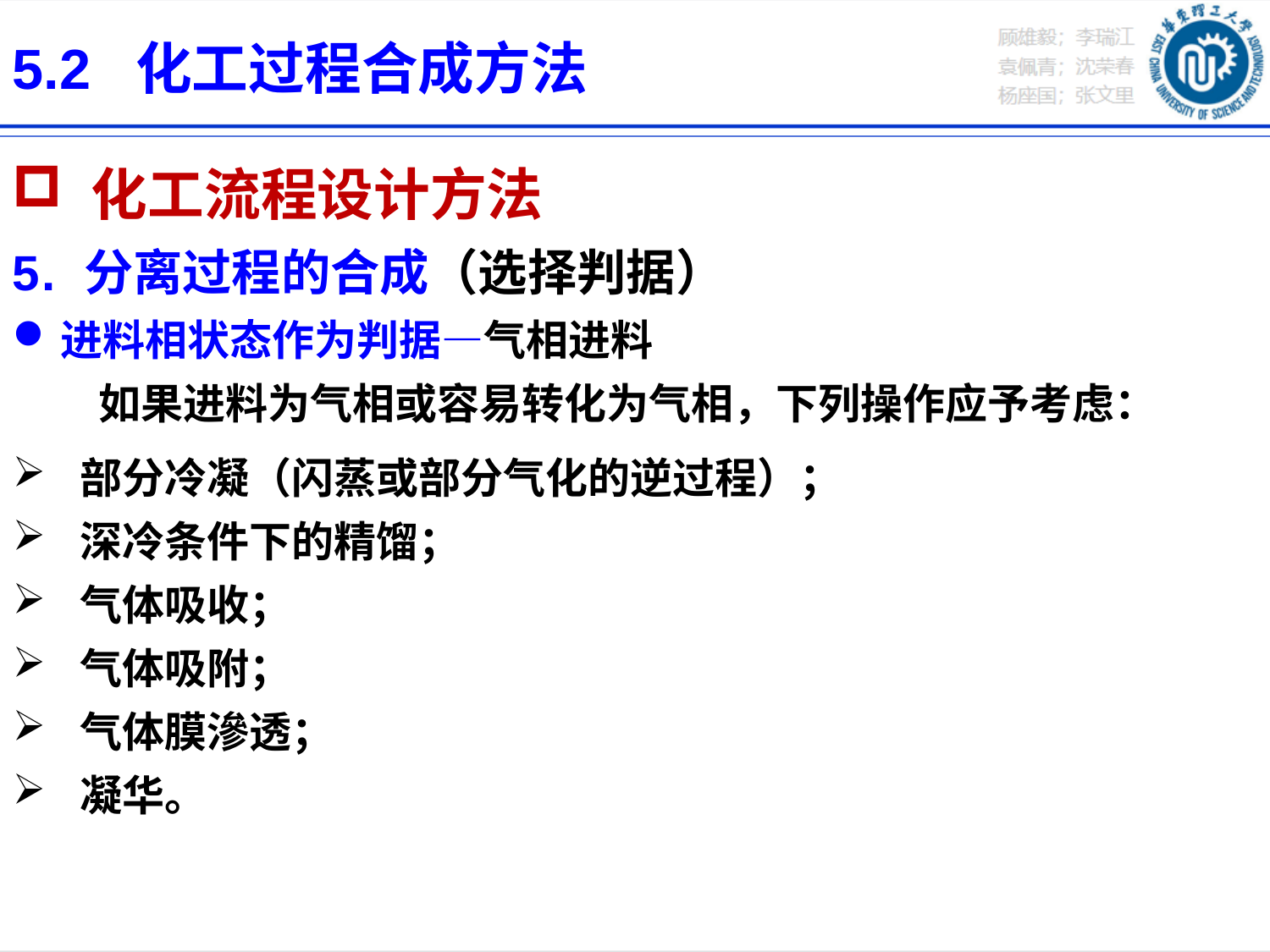

5.2  化工过程合成方法
 化工流程设计方法
分离过程的合成（选择判据）
进料相状态作为判据—气相进料
        如果进料为气相或容易转化为气相，下列操作应予考虑：

 部分冷凝（闪蒸或部分气化的逆过程）；
 深冷条件下的精馏；
 气体吸收；
 气体吸附；
 气体膜滲透；
 凝华。